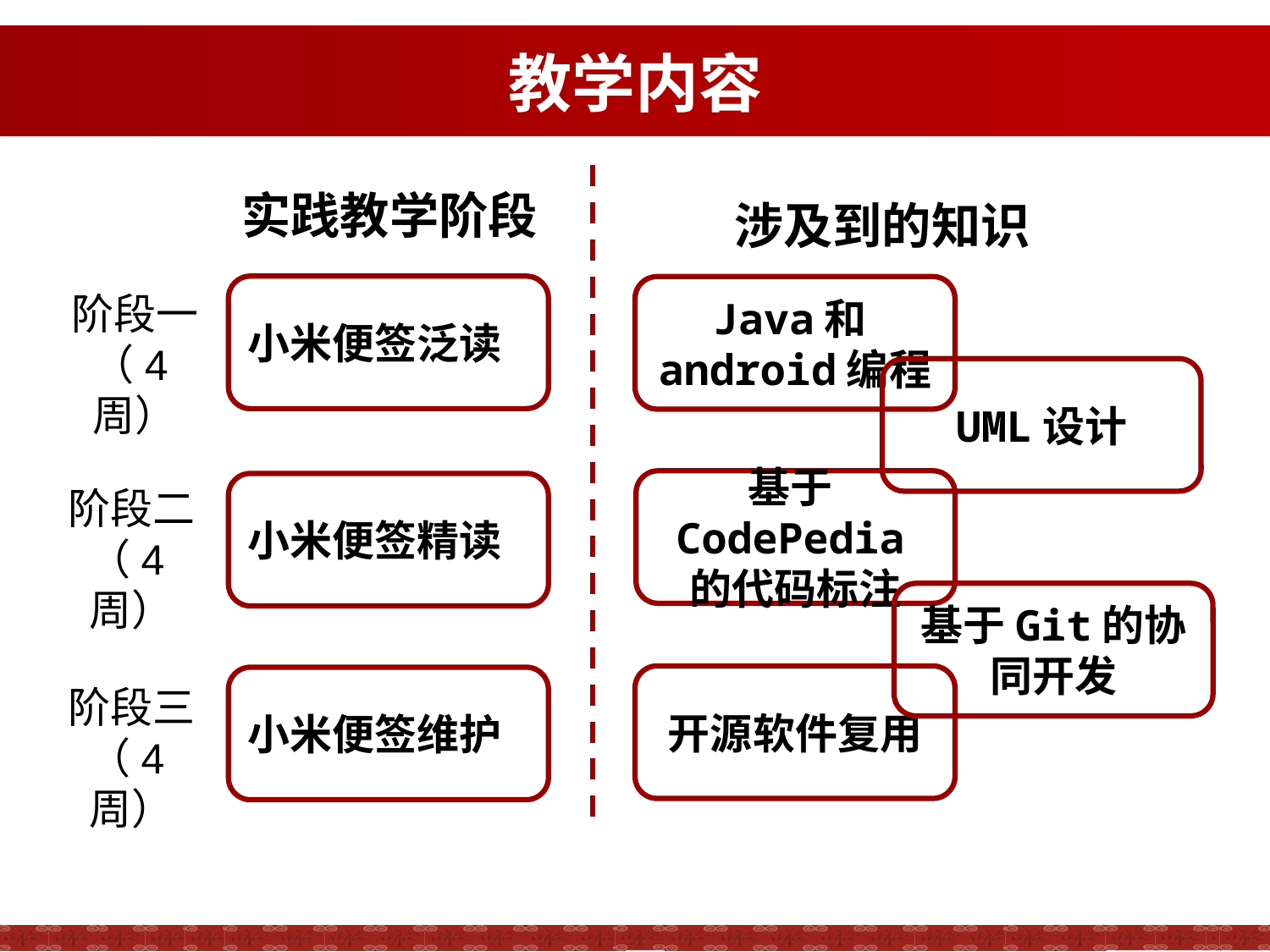

# 教学内容
实践教学阶段
涉及到的知识
小米便签泛读
Java和android编程
阶段一
（4周）
UML设计
基于CodePedia的代码标注
小米便签精读
阶段二
（4周）
基于Git的协同开发
开源软件复用
小米便签维护
阶段三
（4周）